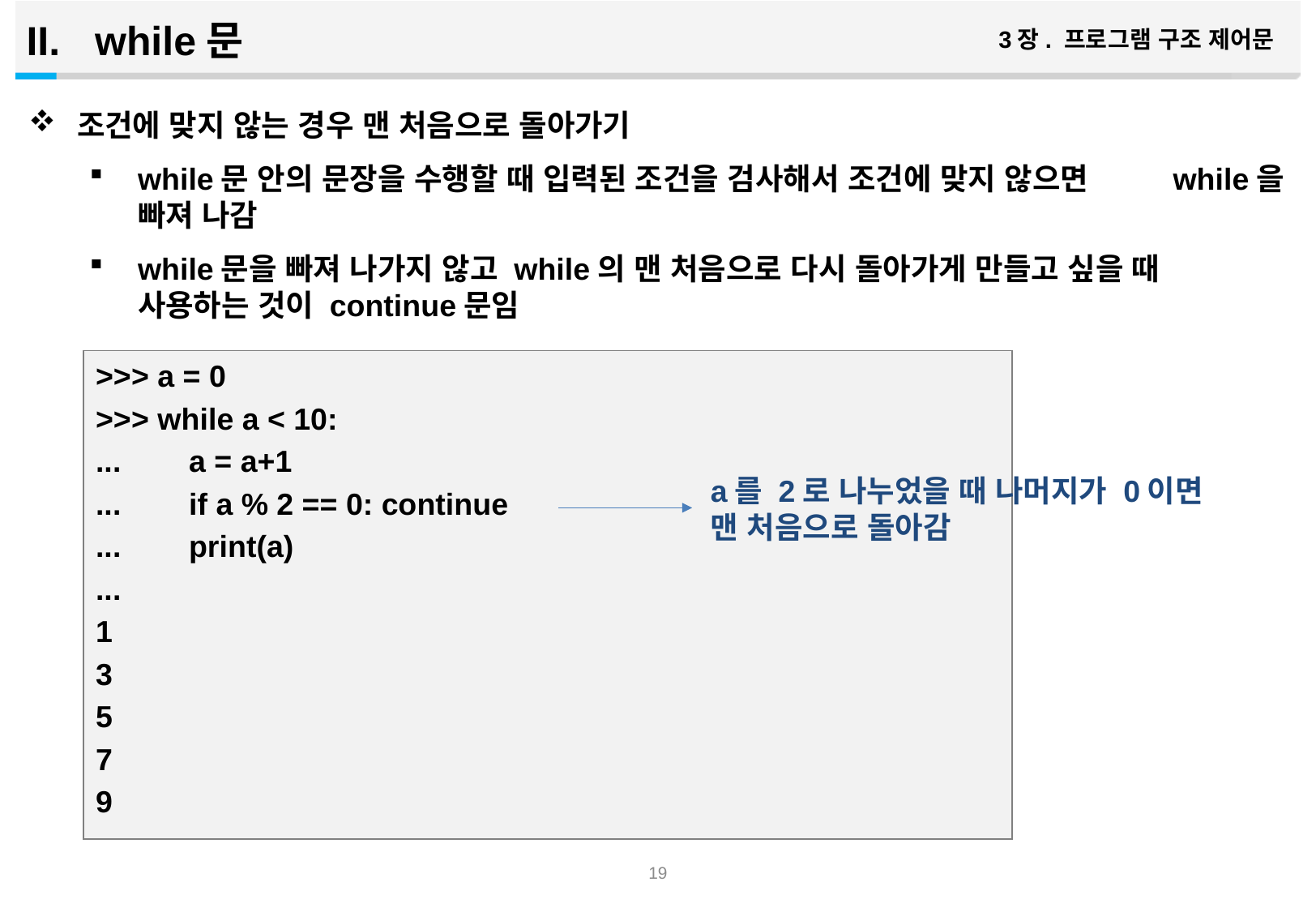

while문
3장. 프로그램 구조 제어문
조건에 맞지 않는 경우 맨 처음으로 돌아가기
while문 안의 문장을 수행할 때 입력된 조건을 검사해서 조건에 맞지 않으면         while을 빠져 나감
while문을 빠져 나가지 않고 while의 맨 처음으로 다시 돌아가게 만들고 싶을 때      사용하는 것이 continue문임
>>> a = 0
>>> while a < 10:
...        a = a+1
...        if a % 2 == 0: continue
...        print(a)
...
1
3
5
7
9
a를 2로 나누었을 때 나머지가 0이면
맨 처음으로 돌아감
19